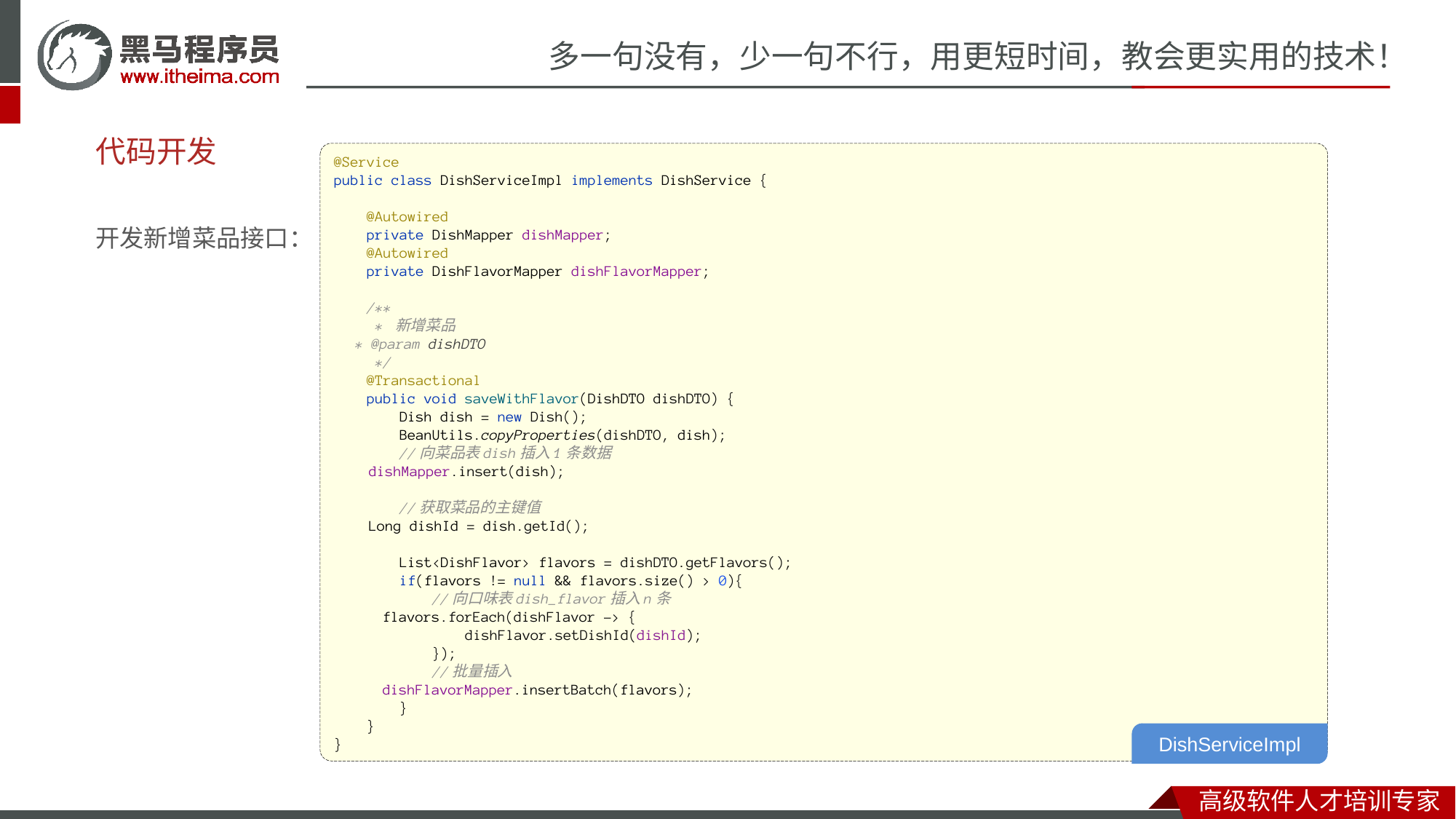

# 代码开发
@Service
public class DishServiceImpl implements DishService {
    @Autowired
    private DishMapper dishMapper;
    @Autowired
    private DishFlavorMapper dishFlavorMapper;
    /**
     * 新增菜品
     * @param dishDTO
     */
    @Transactional
    public void saveWithFlavor(DishDTO dishDTO) {
        Dish dish = new Dish();
        BeanUtils.copyProperties(dishDTO, dish);
        //向菜品表dish插入1条数据
         dishMapper.insert(dish);
        //获取菜品的主键值
         Long dishId = dish.getId();
        List<DishFlavor> flavors = dishDTO.getFlavors();
        if(flavors != null && flavors.size() > 0){
            //向口味表dish_flavor插入n条
             flavors.forEach(dishFlavor -> {
                dishFlavor.setDishId(dishId);
            });
            //批量插入
             dishFlavorMapper.insertBatch(flavors);
        }
    }
}
开发新增菜品接口：
DishServiceImpl